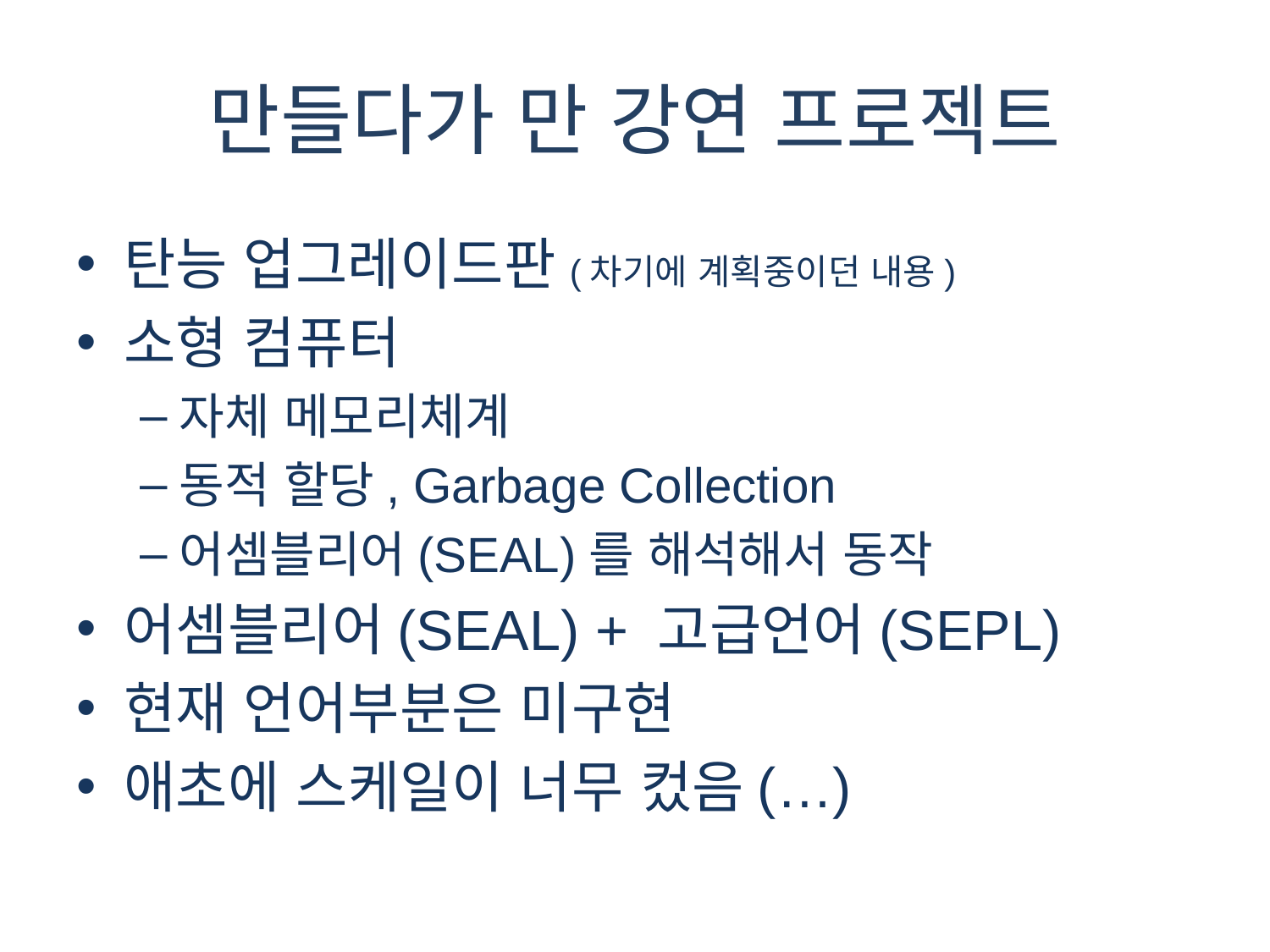

# 만들다가 만 강연 프로젝트
탄능 업그레이드판(차기에 계획중이던 내용)
소형 컴퓨터
자체 메모리체계
동적 할당, Garbage Collection
어셈블리어(SEAL)를 해석해서 동작
어셈블리어(SEAL) + 고급언어(SEPL)
현재 언어부분은 미구현
애초에 스케일이 너무 컸음(…)